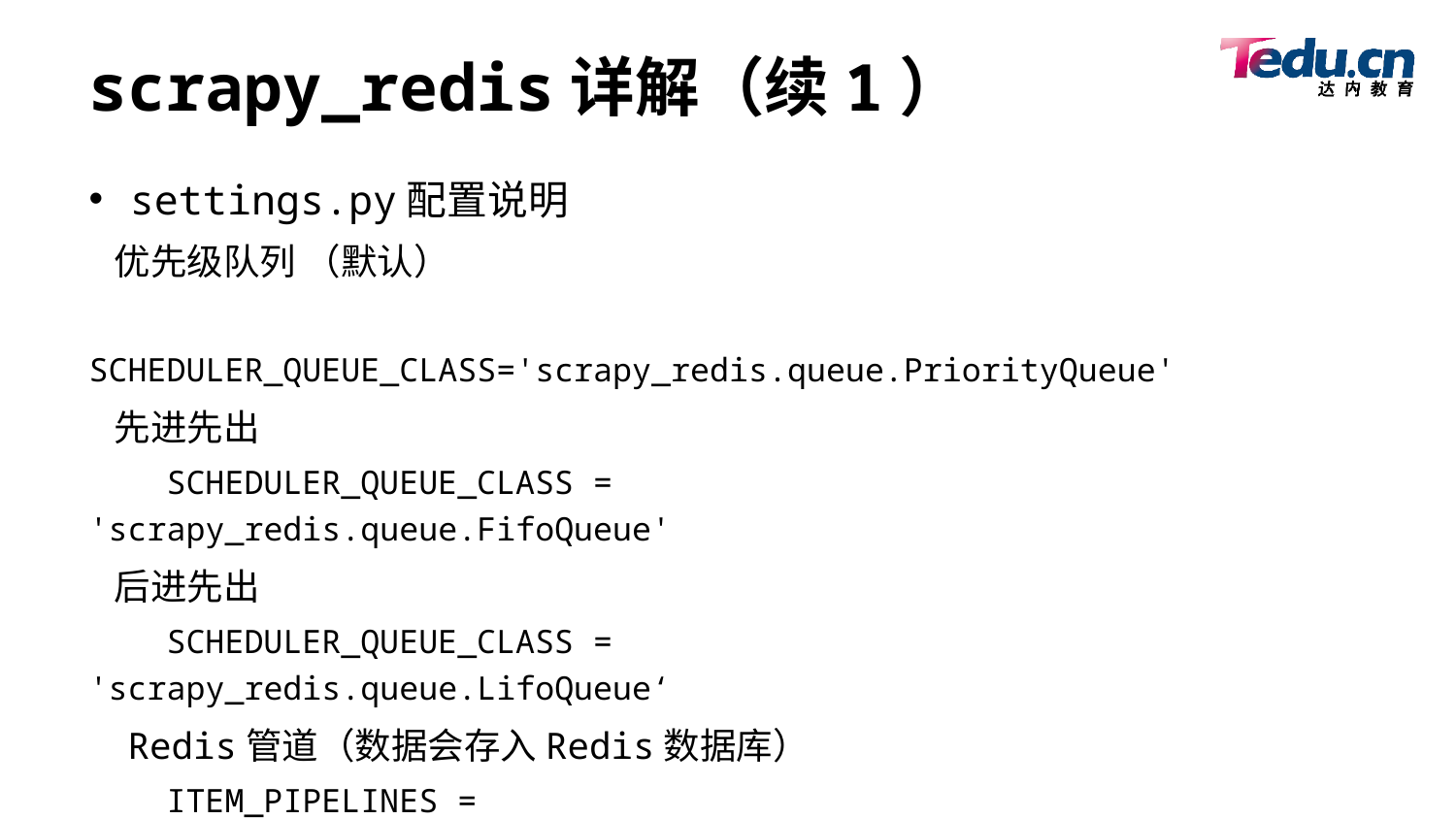

# scrapy_redis详解（续1）
settings.py配置说明
  优先级队列 （默认）
    SCHEDULER_QUEUE_CLASS='scrapy_redis.queue.PriorityQueue'
  先进先出
    SCHEDULER_QUEUE_CLASS = 'scrapy_redis.queue.FifoQueue'
  后进先出
    SCHEDULER_QUEUE_CLASS = 'scrapy_redis.queue.LifoQueue‘
  Redis管道（数据会存入Redis数据库）
    ITEM_PIPELINES = { 'scrapy_redis.pipelines.RedisPipeline':300 }